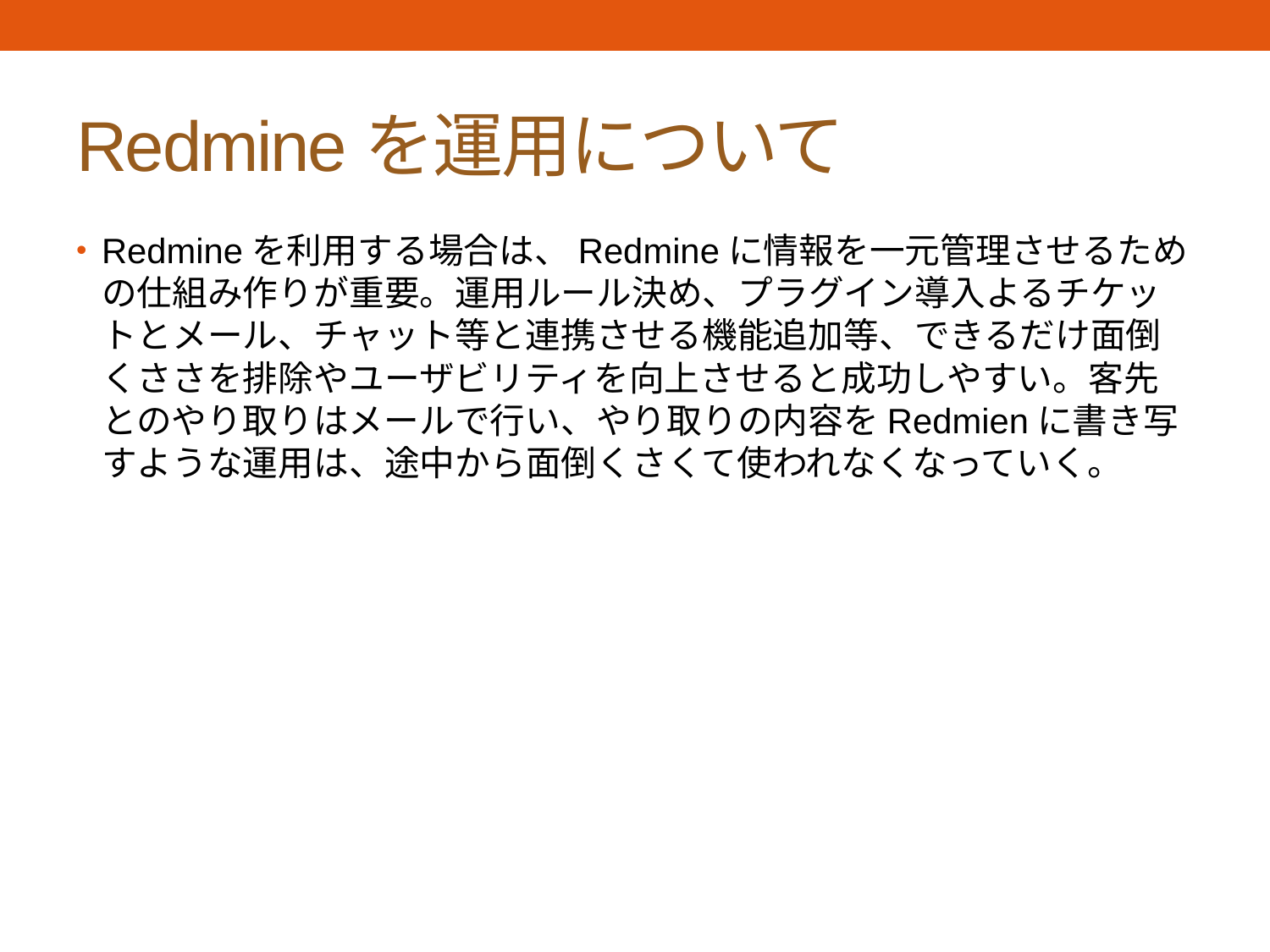

# Redmineを運用について
Redmineを利用する場合は、Redmineに情報を一元管理させるための仕組み作りが重要。運用ルール決め、プラグイン導入よるチケットとメール、チャット等と連携させる機能追加等、できるだけ面倒くささを排除やユーザビリティを向上させると成功しやすい。客先とのやり取りはメールで行い、やり取りの内容をRedmienに書き写すような運用は、途中から面倒くさくて使われなくなっていく。